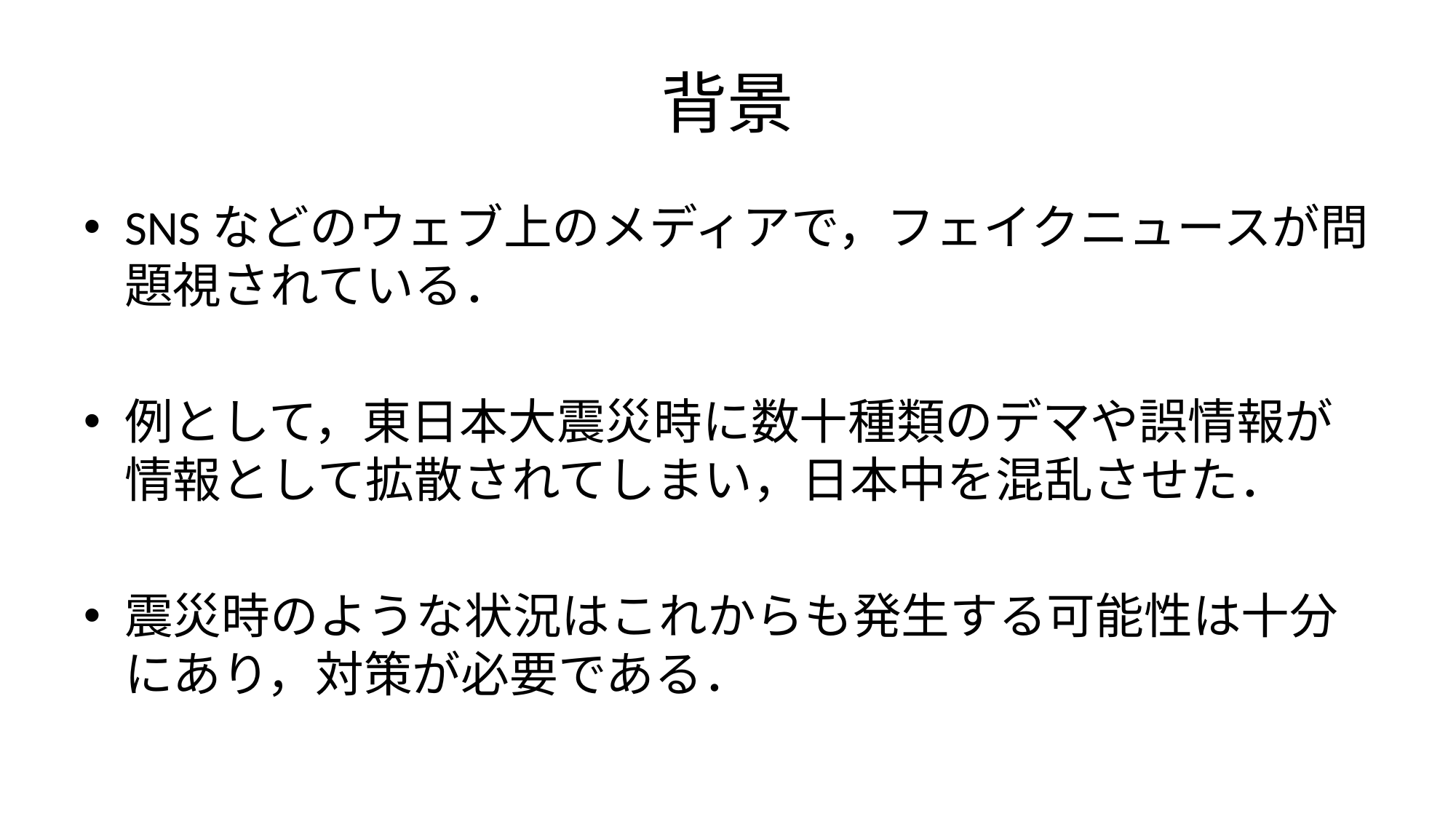

# 背景
SNSなどのウェブ上のメディアで，フェイクニュースが問題視されている．

例として，東日本大震災時に数十種類のデマや誤情報が情報として拡散されてしまい，日本中を混乱させた．

震災時のような状況はこれからも発生する可能性は十分にあり，対策が必要である．